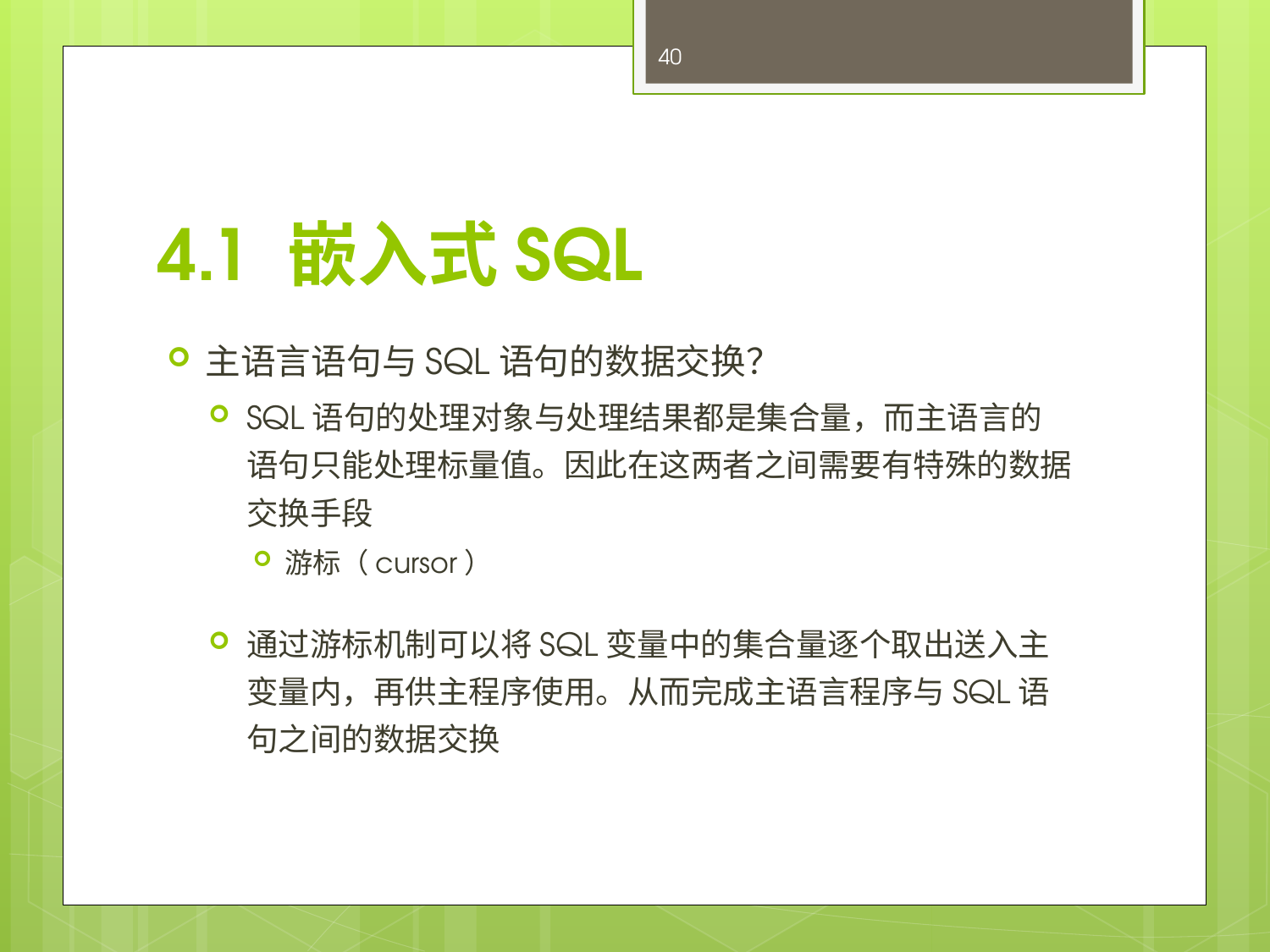

40
# 4.1 嵌入式SQL
主语言语句与SQL语句的数据交换？
SQL语句的处理对象与处理结果都是集合量，而主语言的语句只能处理标量值。因此在这两者之间需要有特殊的数据交换手段
游标（cursor）

通过游标机制可以将SQL变量中的集合量逐个取出送入主变量内，再供主程序使用。从而完成主语言程序与SQL语句之间的数据交换